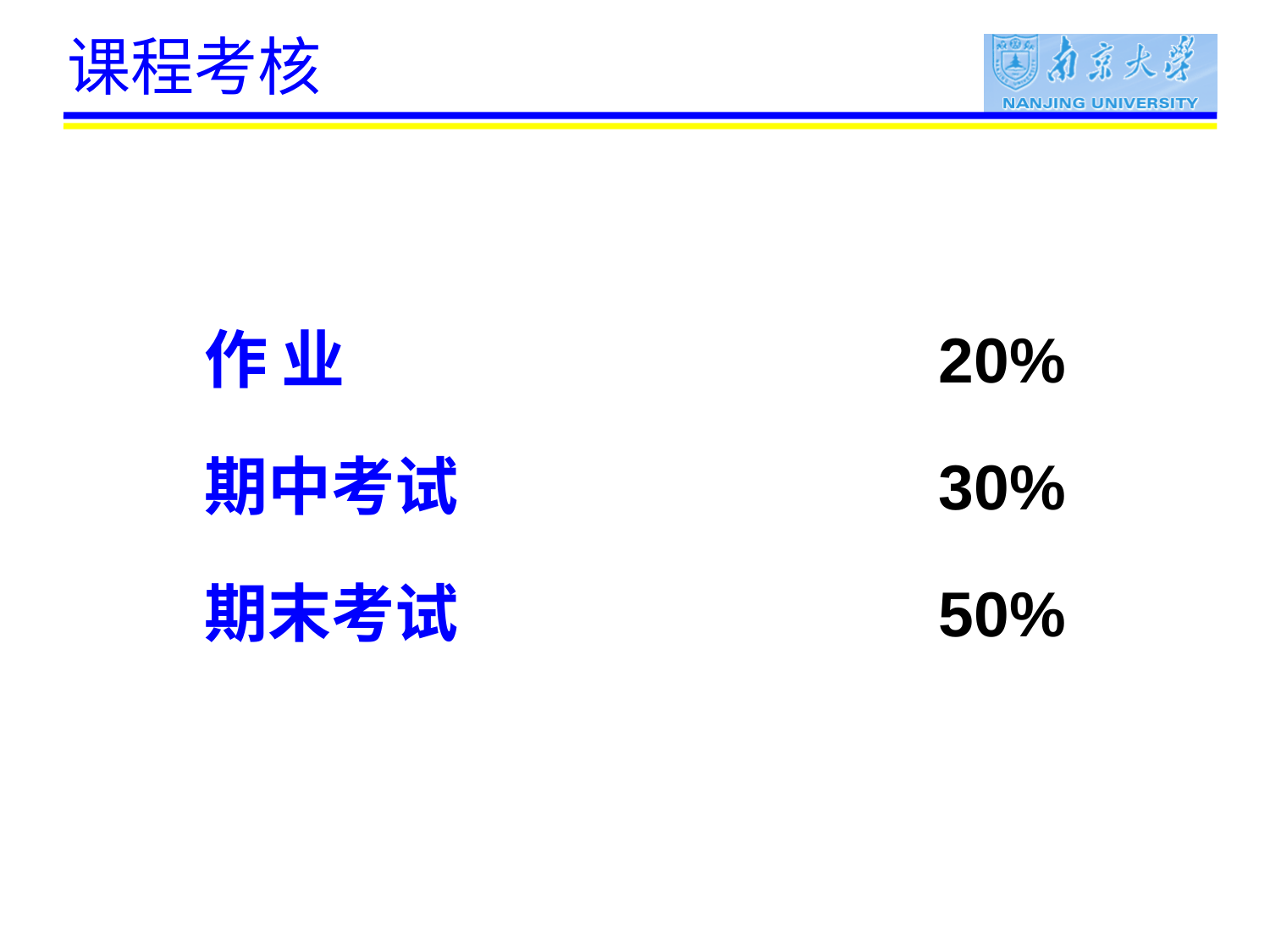

# 课程考核
作 业	20%
期中考试	30%
期末考试	50%